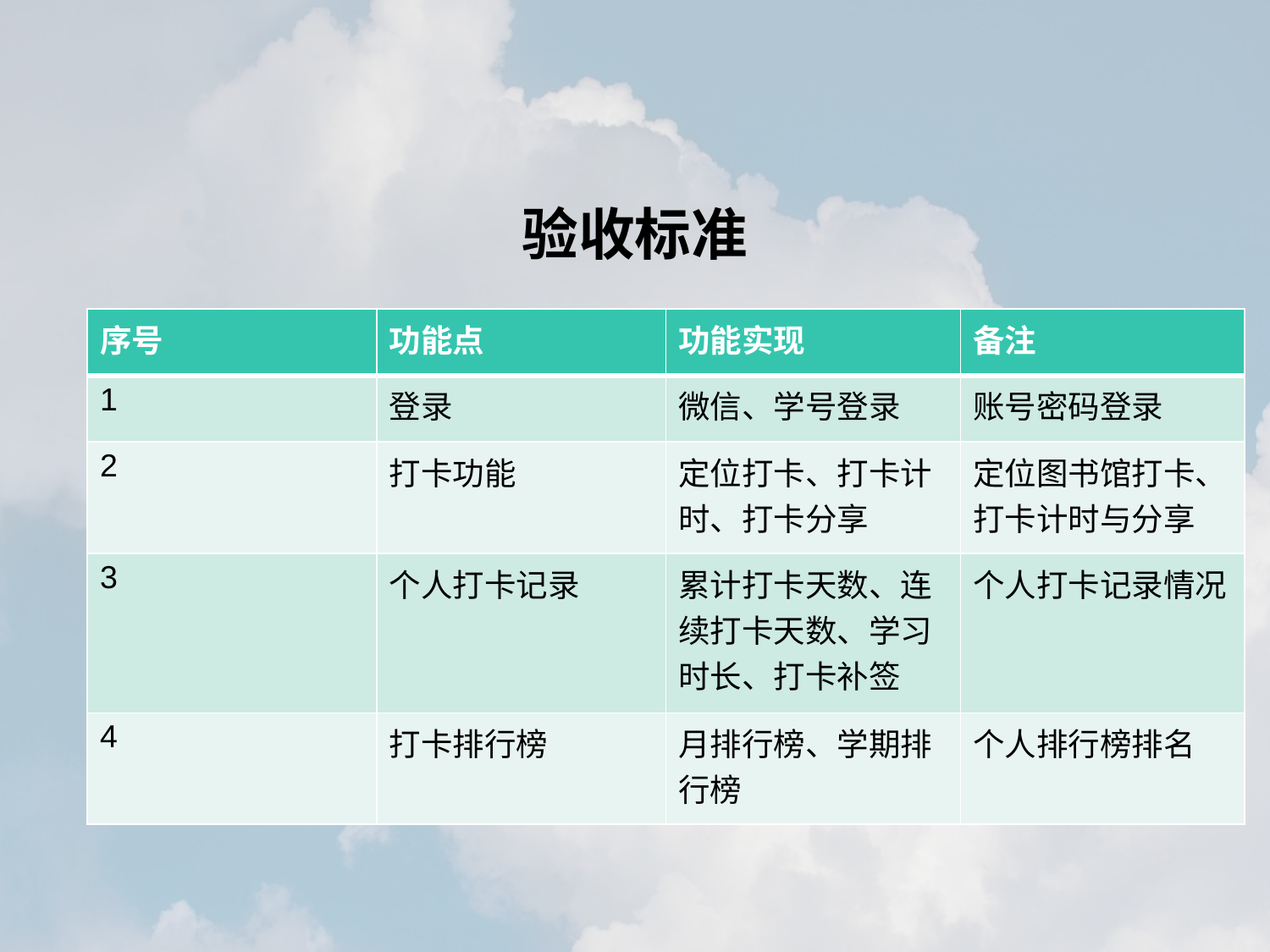

# 验收标准
| 序号 | 功能点 | 功能实现 | 备注 |
| --- | --- | --- | --- |
| 1 | 登录 | 微信、学号登录 | 账号密码登录 |
| 2 | 打卡功能 | 定位打卡、打卡计时、打卡分享 | 定位图书馆打卡、 打卡计时与分享 |
| 3 | 个人打卡记录 | 累计打卡天数、连续打卡天数、学习时长、打卡补签 | 个人打卡记录情况 |
| 4 | 打卡排行榜 | 月排行榜、学期排行榜 | 个人排行榜排名 |